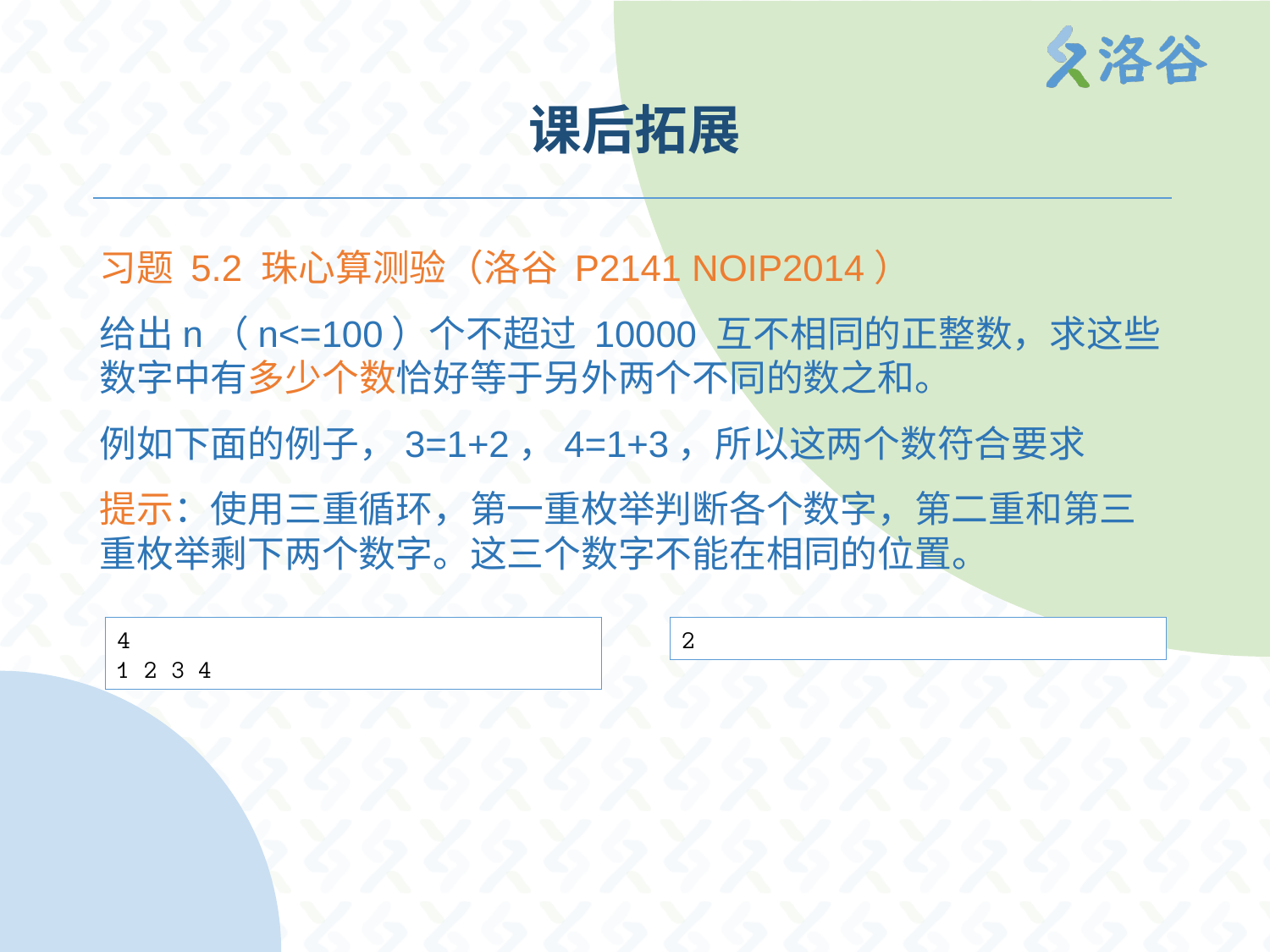

# 课后拓展
习题 5.2 珠心算测验（洛谷 P2141 NOIP2014）
给出n（n<=100）个不超过 10000 互不相同的正整数，求这些数字中有多少个数恰好等于另外两个不同的数之和。
例如下面的例子，3=1+2，4=1+3，所以这两个数符合要求
提示：使用三重循环，第一重枚举判断各个数字，第二重和第三重枚举剩下两个数字。这三个数字不能在相同的位置。
4
1 2 3 4
2